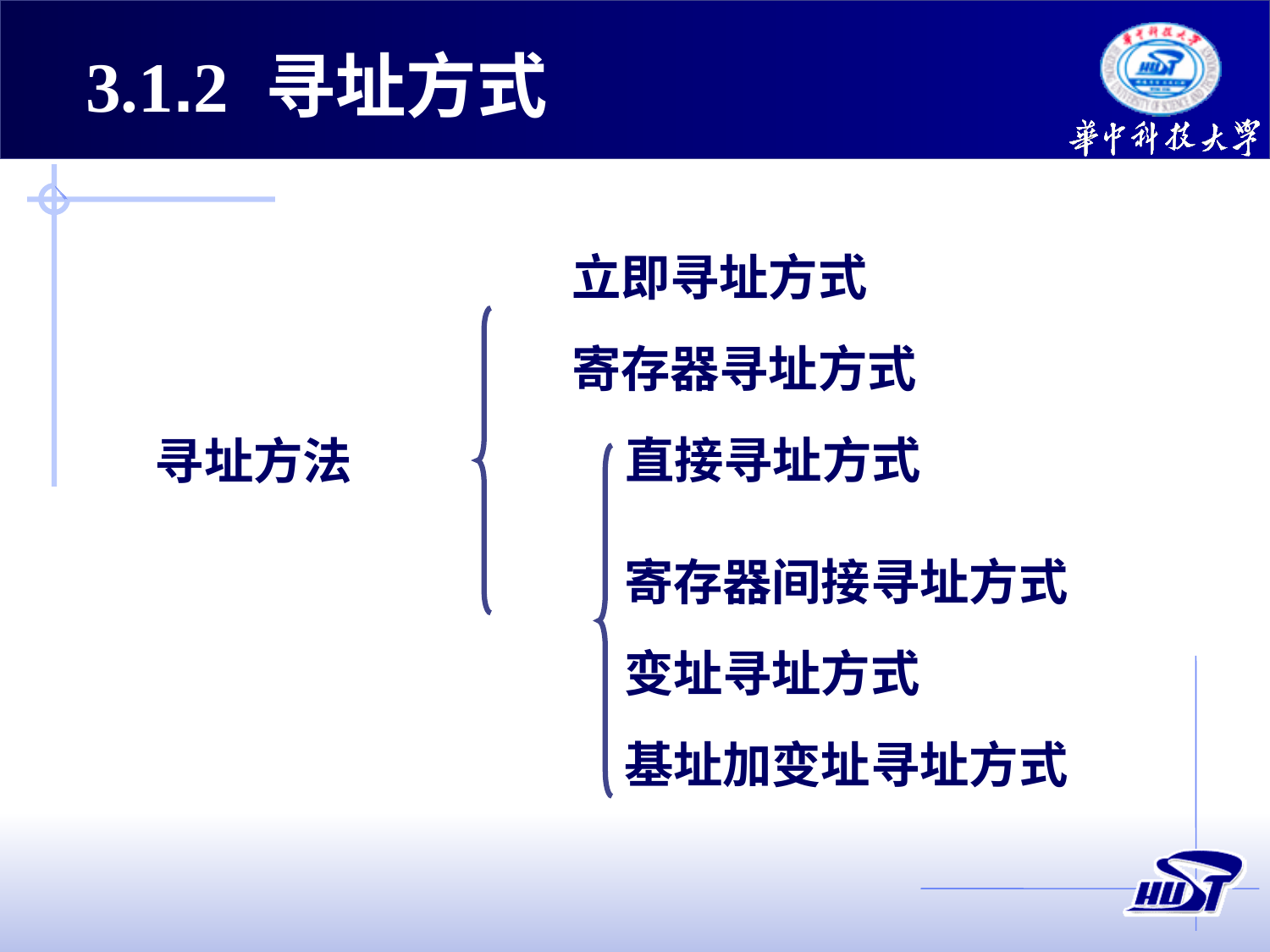

3.1.2 寻址方式
立即寻址方式

寄存器寻址方式
直接寻址方式
寻址方法

寄存器间接寻址方式
变址寻址方式
基址加变址寻址方式